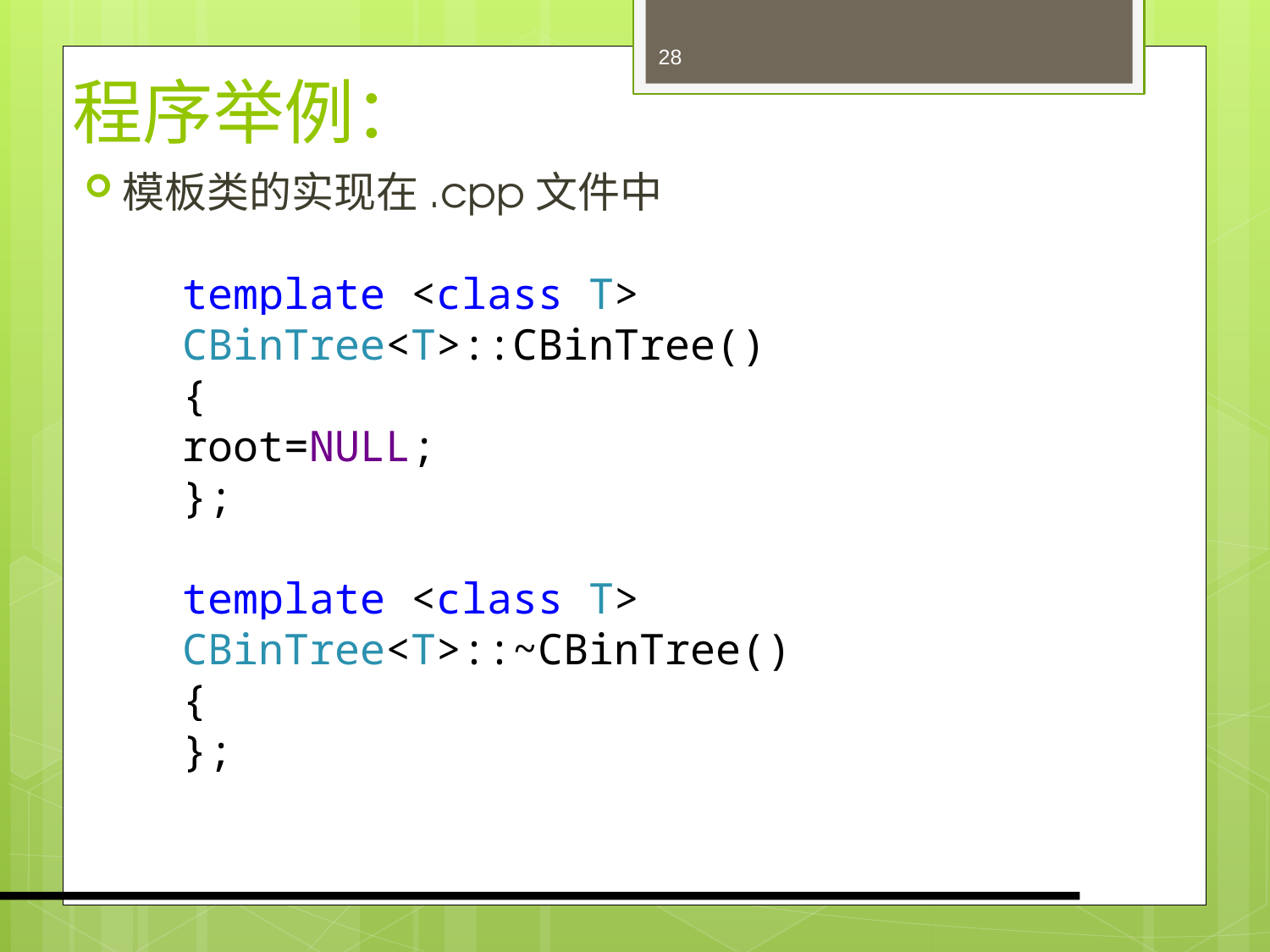

# 程序举例：
28
模板类的实现在.cpp文件中
template <class T>
CBinTree<T>::CBinTree()
{
root=NULL;
};

template <class T>
CBinTree<T>::~CBinTree()
{
};